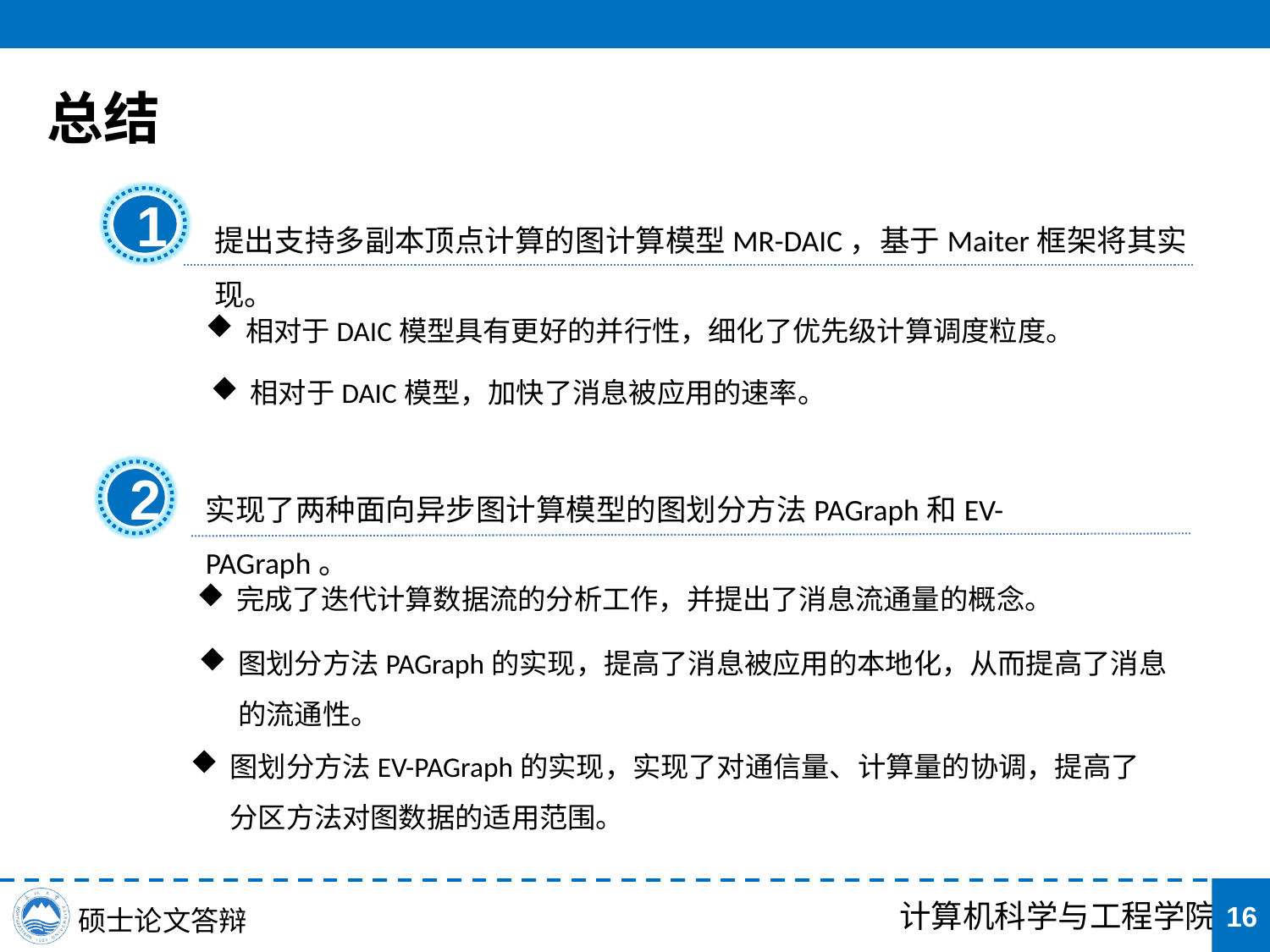

四
总结

1
提出支持多副本顶点计算的图计算模型MR-DAIC，基于Maiter框架将其实现。
相对于DAIC模型具有更好的并行性，细化了优先级计算调度粒度。
相对于DAIC模型，加快了消息被应用的速率。

2
实现了两种面向异步图计算模型的图划分方法PAGraph和EV-PAGraph。
完成了迭代计算数据流的分析工作，并提出了消息流通量的概念。
图划分方法PAGraph的实现，提高了消息被应用的本地化，从而提高了消息的流通性。
图划分方法EV-PAGraph的实现，实现了对通信量、计算量的协调，提高了分区方法对图数据的适用范围。
16